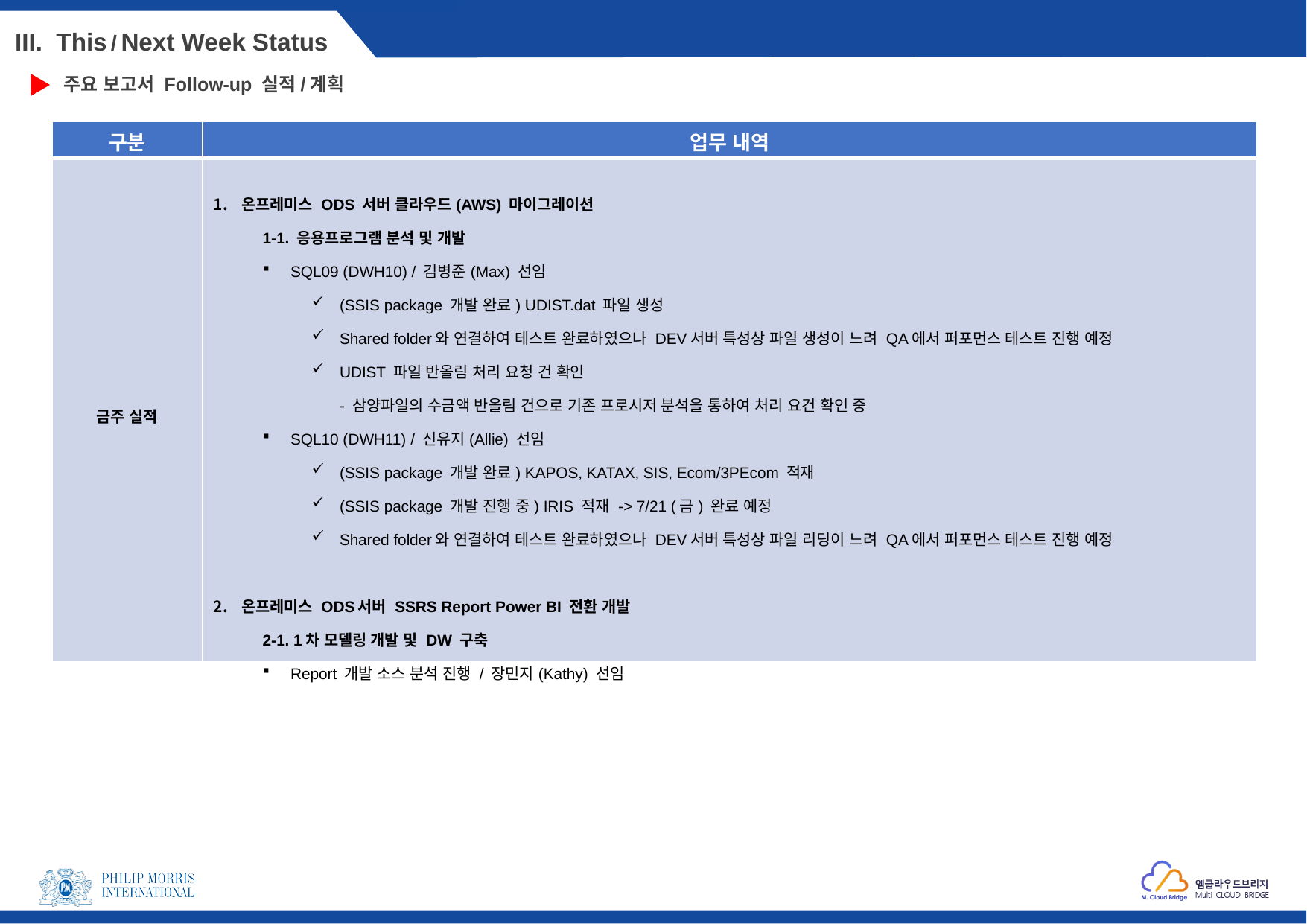

III.  This / Next Week Status
주요 보고서 Follow-up 실적/계획

| 구분 | 업무 내역 |
| --- | --- |
| 금주 실적 | 온프레미스 ODS 서버 클라우드(AWS) 마이그레이션 1-1. 응용프로그램 분석 및 개발 SQL09 (DWH10) / 김병준(Max) 선임 (SSIS package 개발 완료) UDIST.dat 파일 생성 Shared folder와 연결하여 테스트 완료하였으나 DEV서버 특성상 파일 생성이 느려 QA에서 퍼포먼스 테스트 진행 예정 UDIST 파일 반올림 처리 요청 건 확인 - 삼양파일의 수금액 반올림 건으로 기존 프로시저 분석을 통하여 처리 요건 확인 중 SQL10 (DWH11) / 신유지(Allie) 선임 (SSIS package 개발 완료) KAPOS, KATAX, SIS, Ecom/3PEcom 적재 (SSIS package 개발 진행 중) IRIS 적재 -> 7/21 (금) 완료 예정 Shared folder와 연결하여 테스트 완료하였으나 DEV서버 특성상 파일 리딩이 느려 QA에서 퍼포먼스 테스트 진행 예정 온프레미스 ODS서버 SSRS Report Power BI 전환 개발 2-1. 1차 모델링 개발 및 DW 구축 Report 개발 소스 분석 진행 / 장민지(Kathy) 선임 |